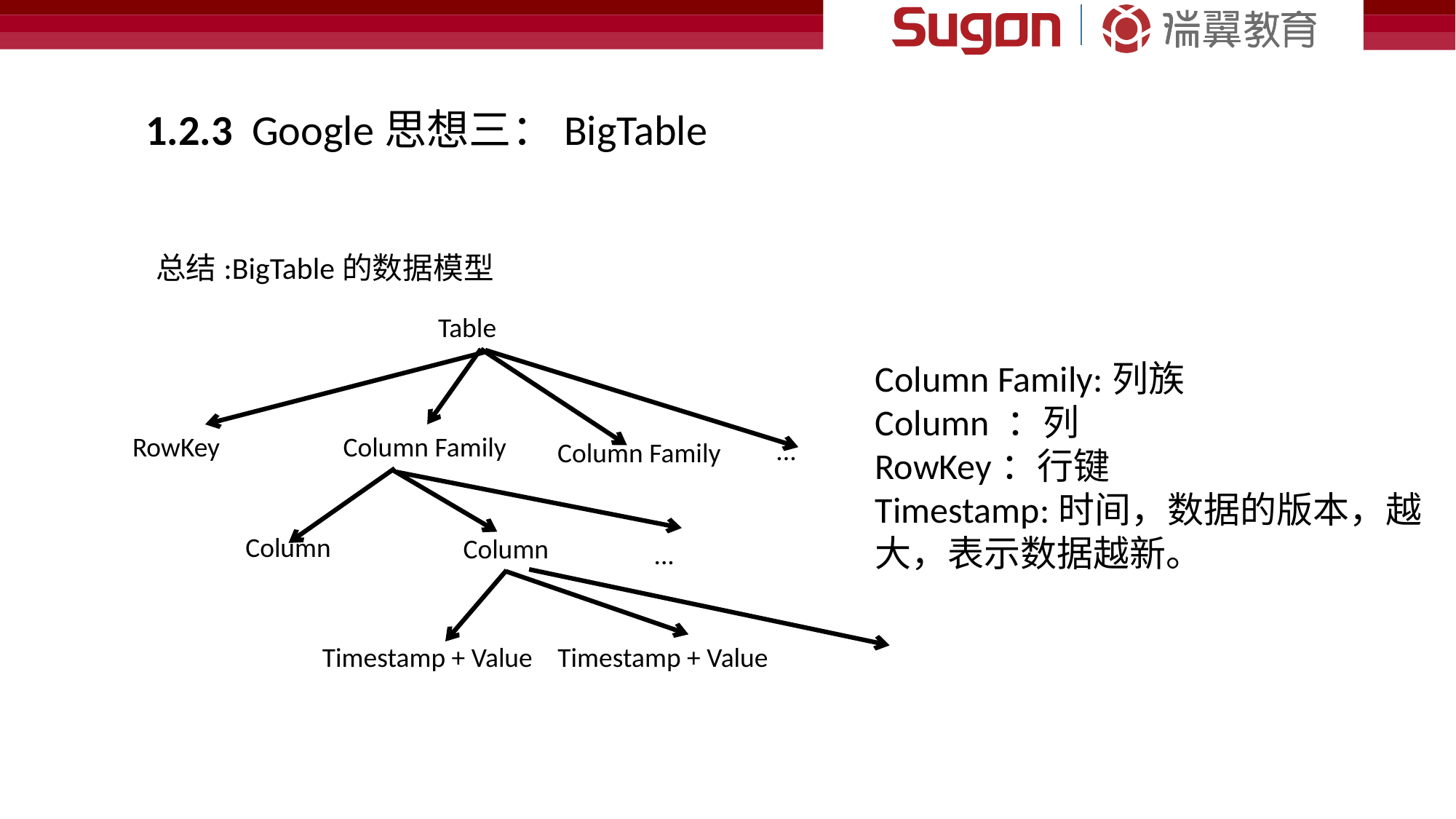

1.2.3  Google思想三：BigTable
总结:BigTable的数据模型
Table
Column Family:列族
Column ：列
RowKey：行键
Timestamp:时间，数据的版本，越大，表示数据越新。
RowKey
    Column Family
...
Column Family
Column
Column
...
Timestamp + Value
Timestamp + Value